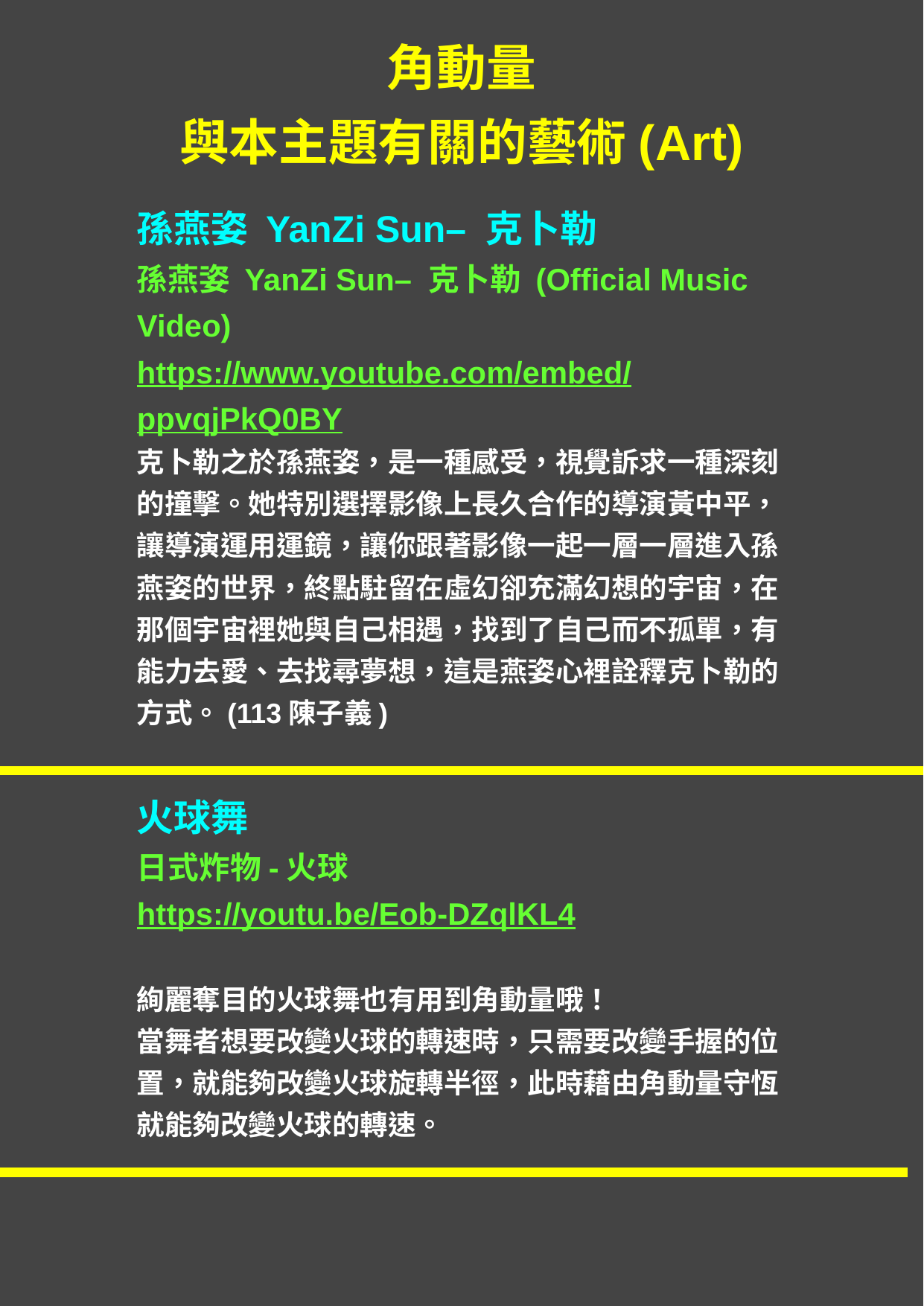

角動量
與本主題有關的藝術(Art)
孫燕姿 YanZi Sun– 克卜勒
孫燕姿 YanZi Sun– 克卜勒 (Official Music Video)
https://www.youtube.com/embed/ppvqjPkQ0BY
克卜勒之於孫燕姿，是一種感受，視覺訴求一種深刻的撞擊。她特別選擇影像上長久合作的導演黃中平，讓導演運用運鏡，讓你跟著影像一起一層一層進入孫燕姿的世界，終點駐留在虛幻卻充滿幻想的宇宙，在那個宇宙裡她與自己相遇，找到了自己而不孤單，有能力去愛、去找尋夢想，這是燕姿心裡詮釋克卜勒的方式。(113陳子義)
火球舞
日式炸物-火球
https://youtu.be/Eob-DZqlKL4

絢麗奪目的火球舞也有用到角動量哦！
當舞者想要改變火球的轉速時，只需要改變手握的位置，就能夠改變火球旋轉半徑，此時藉由角動量守恆就能夠改變火球的轉速。